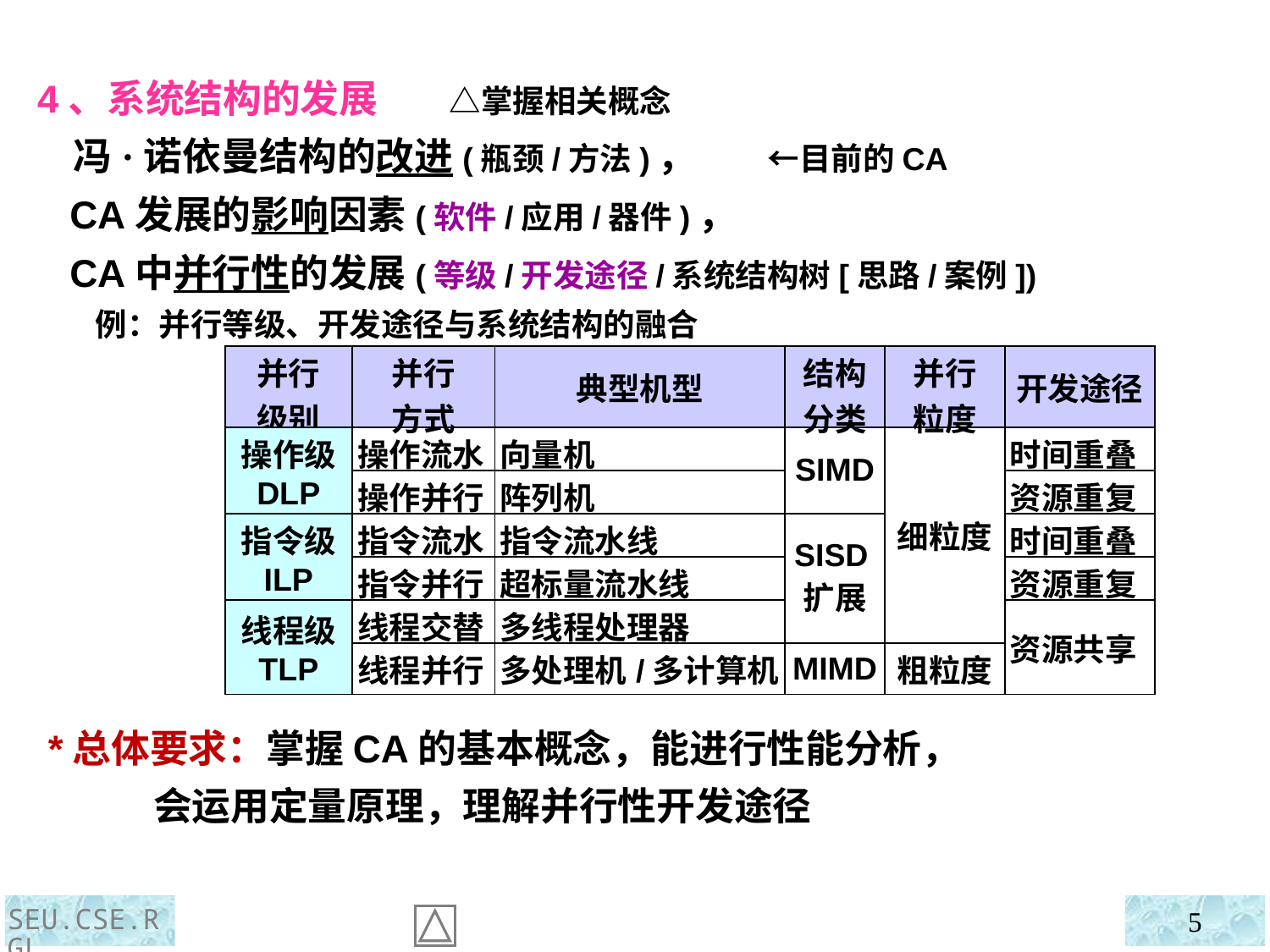

4、系统结构的发展        △掌握相关概念
   冯·诺依曼结构的改进(瓶颈/方法)，        ←目前的CA
   CA发展的影响因素(软件/应用/器件)，
   CA中并行性的发展(等级/开发途径/系统结构树[思路/案例])
       例：并行等级、开发途径与系统结构的融合

 *总体要求：掌握CA的基本概念，能进行性能分析，
            会运用定量原理，理解并行性开发途径
| 并行 级别 | 并行 方式 | 典型机型 | 结构 分类 | 并行 粒度 | 开发途径 |
| --- | --- | --- | --- | --- | --- |
| 操作级 DLP | 操作流水 | 向量机 | SIMD | 细粒度 | 时间重叠 |
|  | 操作并行 | 阵列机 |  |  | 资源重复 |
| 指令级 ILP | 指令流水 | 指令流水线 | SISD扩展 |  | 时间重叠 |
|  | 指令并行 | 超标量流水线 |  |  | 资源重复 |
| 线程级 TLP | 线程交替 | 多线程处理器 |  |  | 资源共享 |
|  | 线程并行 | 多处理机/多计算机 | MIMD | 粗粒度 | 资源共享 |
SEU.CSE.RGL
5